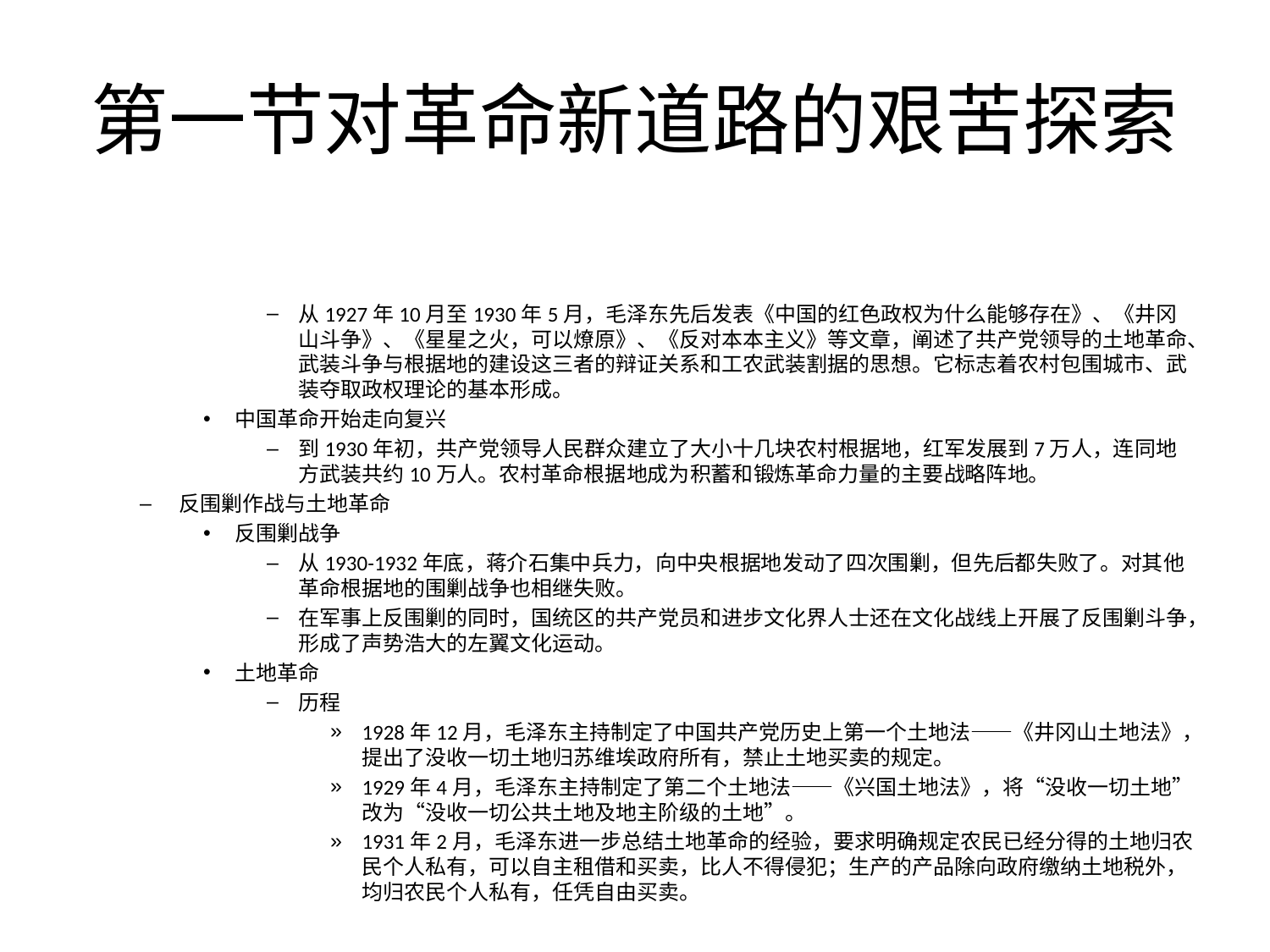

# 第一节对革命新道路的艰苦探索

从1927年10月至1930年5月，毛泽东先后发表《中国的红色政权为什么能够存在》、《井冈山斗争》、《星星之火，可以燎原》、《反对本本主义》等文章，阐述了共产党领导的土地革命、武装斗争与根据地的建设这三者的辩证关系和工农武装割据的思想。它标志着农村包围城市、武装夺取政权理论的基本形成。
中国革命开始走向复兴
到1930年初，共产党领导人民群众建立了大小十几块农村根据地，红军发展到7万人，连同地方武装共约10万人。农村革命根据地成为积蓄和锻炼革命力量的主要战略阵地。
反围剿作战与土地革命
反围剿战争
从1930-1932年底，蒋介石集中兵力，向中央根据地发动了四次围剿，但先后都失败了。对其他革命根据地的围剿战争也相继失败。
在军事上反围剿的同时，国统区的共产党员和进步文化界人士还在文化战线上开展了反围剿斗争，形成了声势浩大的左翼文化运动。
土地革命
历程
1928年12月，毛泽东主持制定了中国共产党历史上第一个土地法——《井冈山土地法》，提出了没收一切土地归苏维埃政府所有，禁止土地买卖的规定。
1929年4月，毛泽东主持制定了第二个土地法——《兴国土地法》，将“没收一切土地”改为“没收一切公共土地及地主阶级的土地”。
1931年2月，毛泽东进一步总结土地革命的经验，要求明确规定农民已经分得的土地归农民个人私有，可以自主租借和买卖，比人不得侵犯；生产的产品除向政府缴纳土地税外，均归农民个人私有，任凭自由买卖。